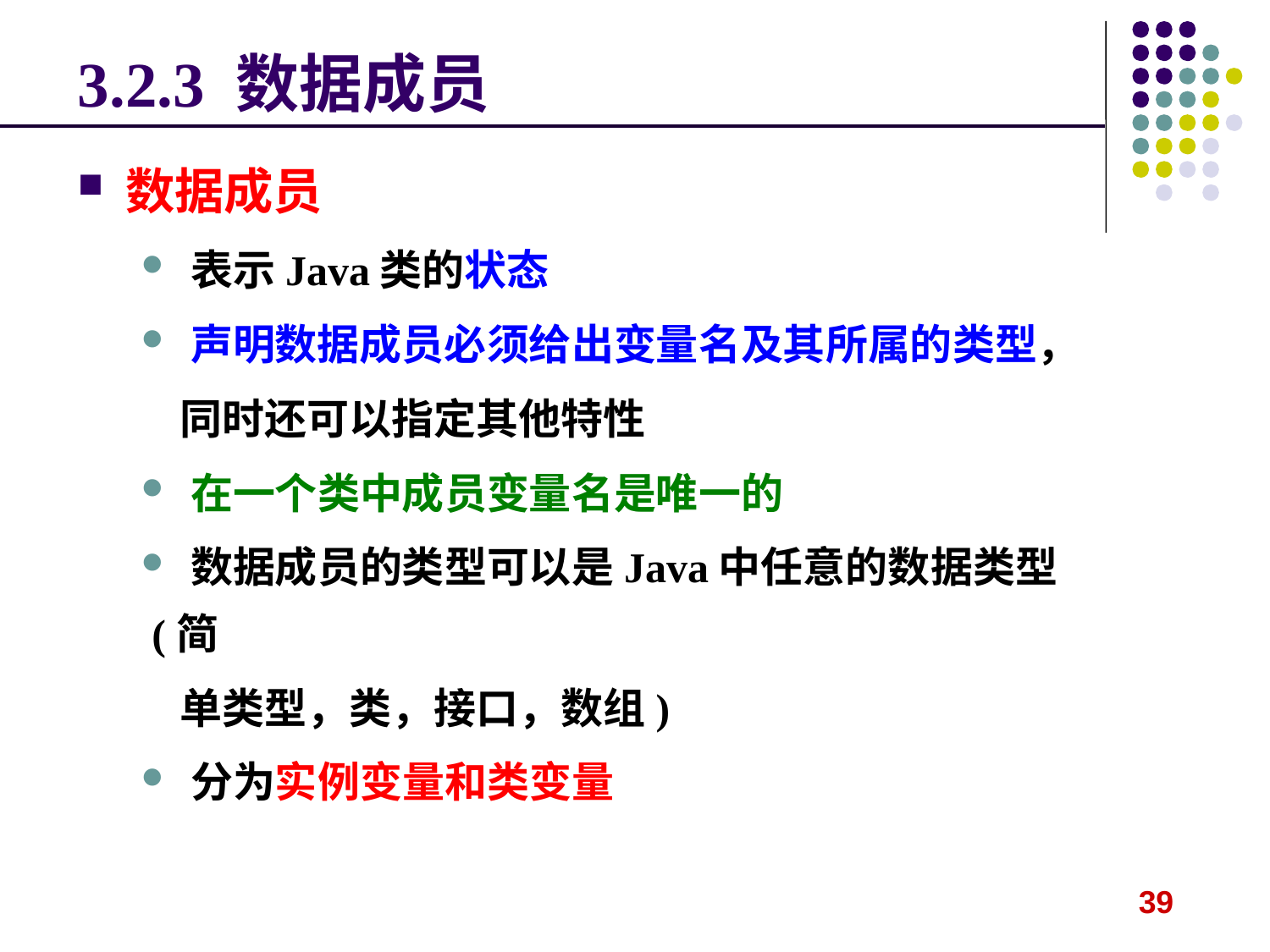

# 3.2.3 数据成员
数据成员
 表示Java类的状态
 声明数据成员必须给出变量名及其所属的类型，
   同时还可以指定其他特性
 在一个类中成员变量名是唯一的
 数据成员的类型可以是Java中任意的数据类型(简
   单类型，类，接口，数组)
 分为实例变量和类变量